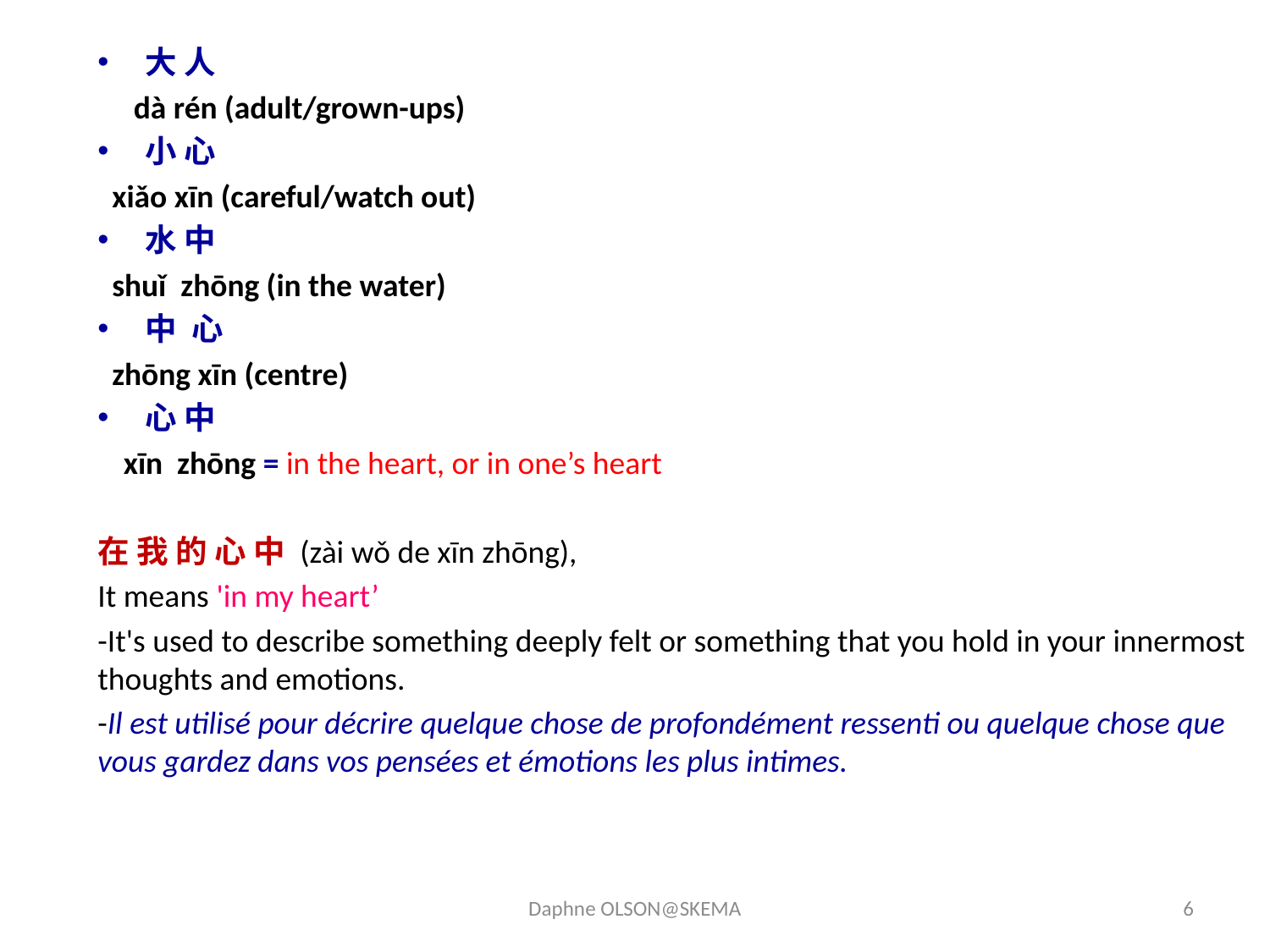

大 人
     dà rén (adult/grown-ups)
小 心
  xiǎo xīn (careful/watch out)
水 中
  shuǐ  zhōng (in the water)
中  心
  zhōng xīn (centre)
心 中
  xīn  zhōng = in the heart, or in one’s heart

在 我 的 心 中 (zài wǒ de xīn zhōng),
It means 'in my heart’
-It's used to describe something deeply felt or something that you hold in your innermost thoughts and emotions.
-Il est utilisé pour décrire quelque chose de profondément ressenti ou quelque chose que vous gardez dans vos pensées et émotions les plus intimes.

Daphne OLSON@SKEMA
6